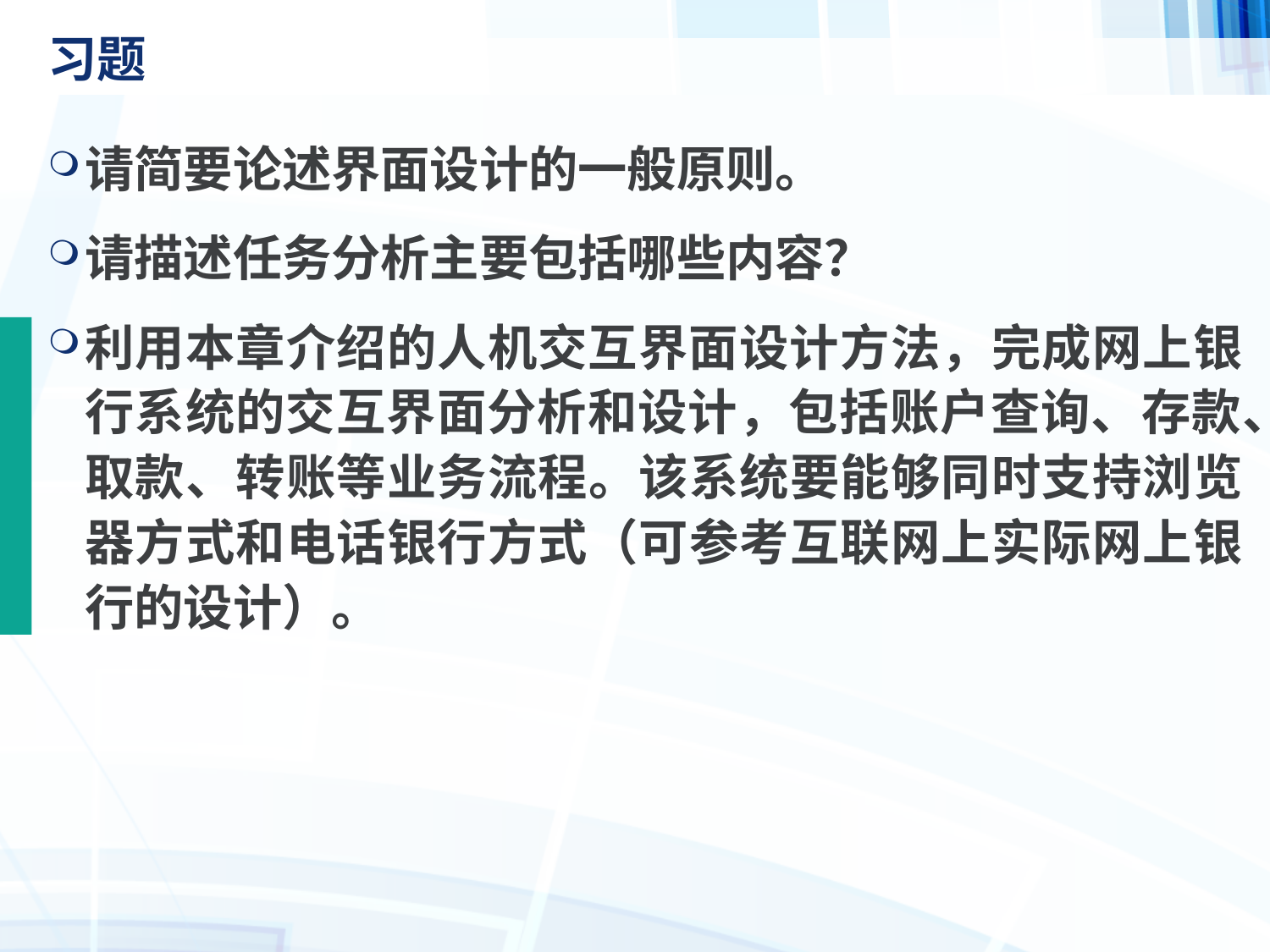

# 习题
请简要论述界面设计的一般原则。
请描述任务分析主要包括哪些内容？
利用本章介绍的人机交互界面设计方法，完成网上银行系统的交互界面分析和设计，包括账户查询、存款、取款、转账等业务流程。该系统要能够同时支持浏览器方式和电话银行方式（可参考互联网上实际网上银行的设计）。